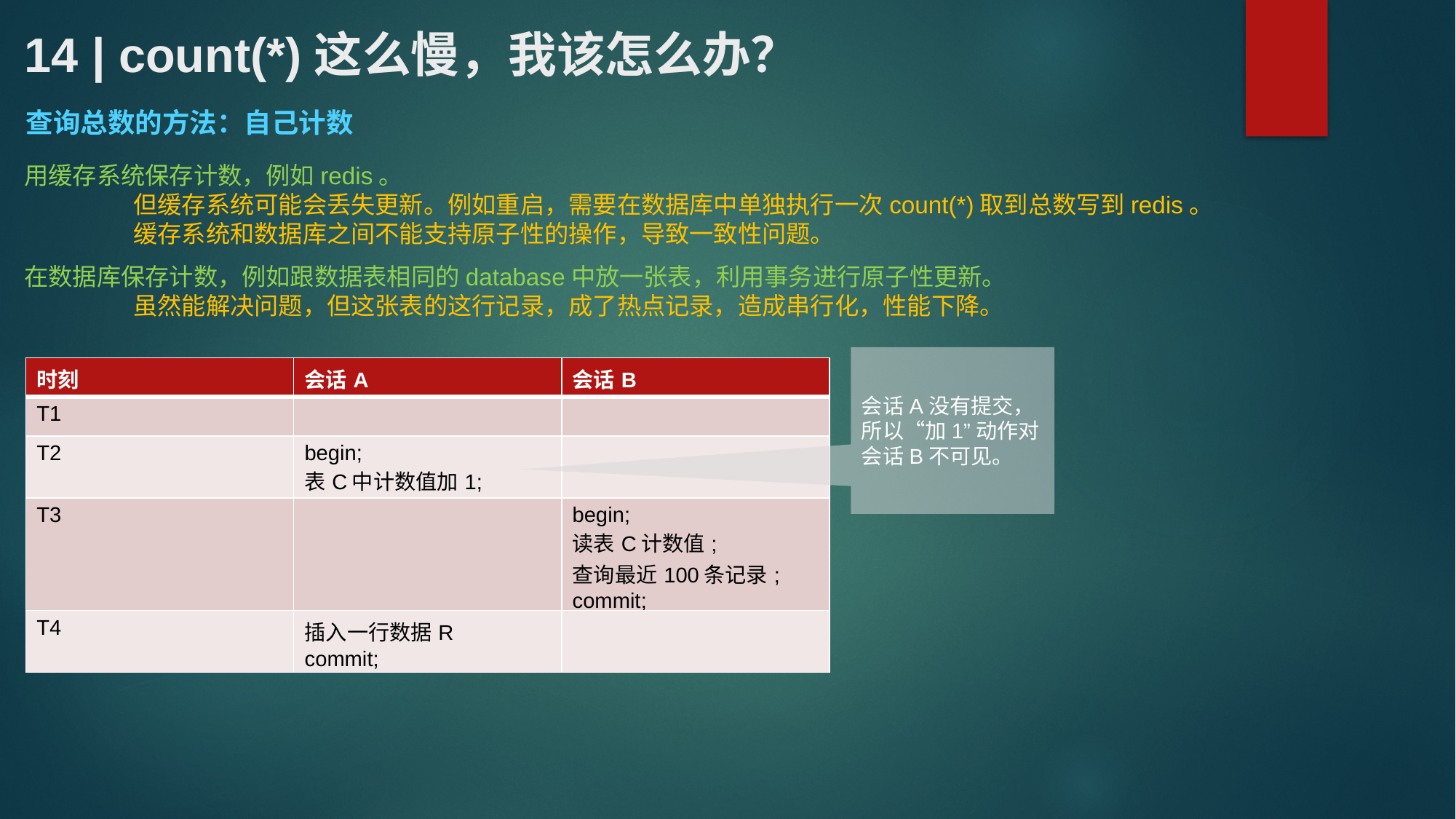

# 14 | count(*)这么慢，我该怎么办？
查询总数的方法：自己计数
用缓存系统保存计数，例如redis。
	但缓存系统可能会丢失更新。例如重启，需要在数据库中单独执行一次count(*)取到总数写到redis。
	缓存系统和数据库之间不能支持原子性的操作，导致一致性问题。
在数据库保存计数，例如跟数据表相同的database中放一张表，利用事务进行原子性更新。
	虽然能解决问题，但这张表的这行记录，成了热点记录，造成串行化，性能下降。
会话A没有提交，所以“加1”动作对会话B不可见。
| 时刻 | 会话A | 会话B |
| --- | --- | --- |
| T1 |  |  |
| T2 | begin; 表C中计数值加1; |  |
| T3 |  | begin; 读表C计数值; 查询最近100条记录; commit; |
| T4 | 插入一行数据R commit; |  |